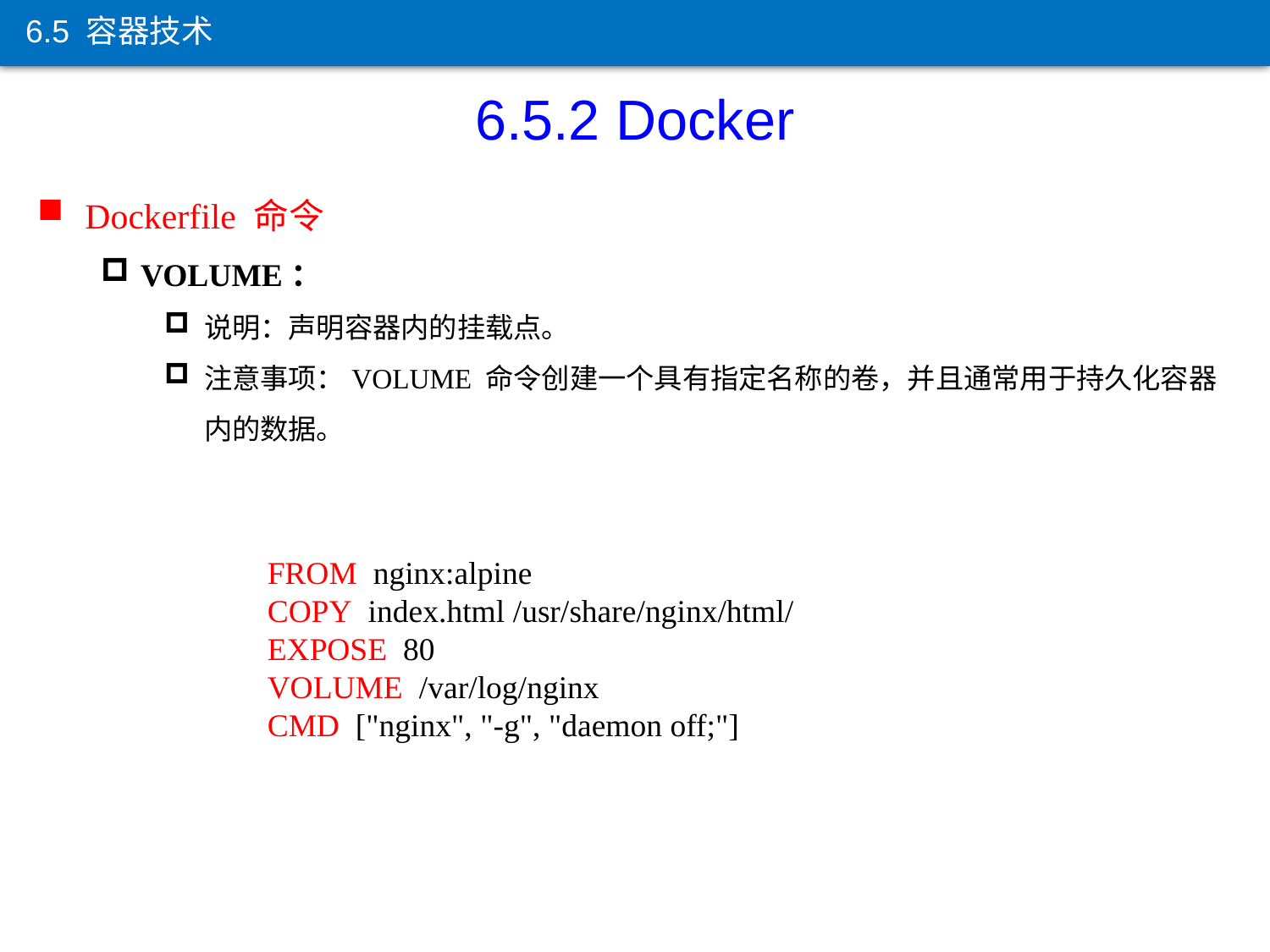

6.5 容器技术
6.5.2 Docker

Dockerfile 命令
VOLUME：
说明：声明容器内的挂载点。
注意事项：VOLUME 命令创建一个具有指定名称的卷，并且通常用于持久化容器内的数据。
FROM  nginx:alpine
COPY  index.html /usr/share/nginx/html/
EXPOSE  80
VOLUME  /var/log/nginx
CMD  ["nginx", "-g", "daemon off;"]
7